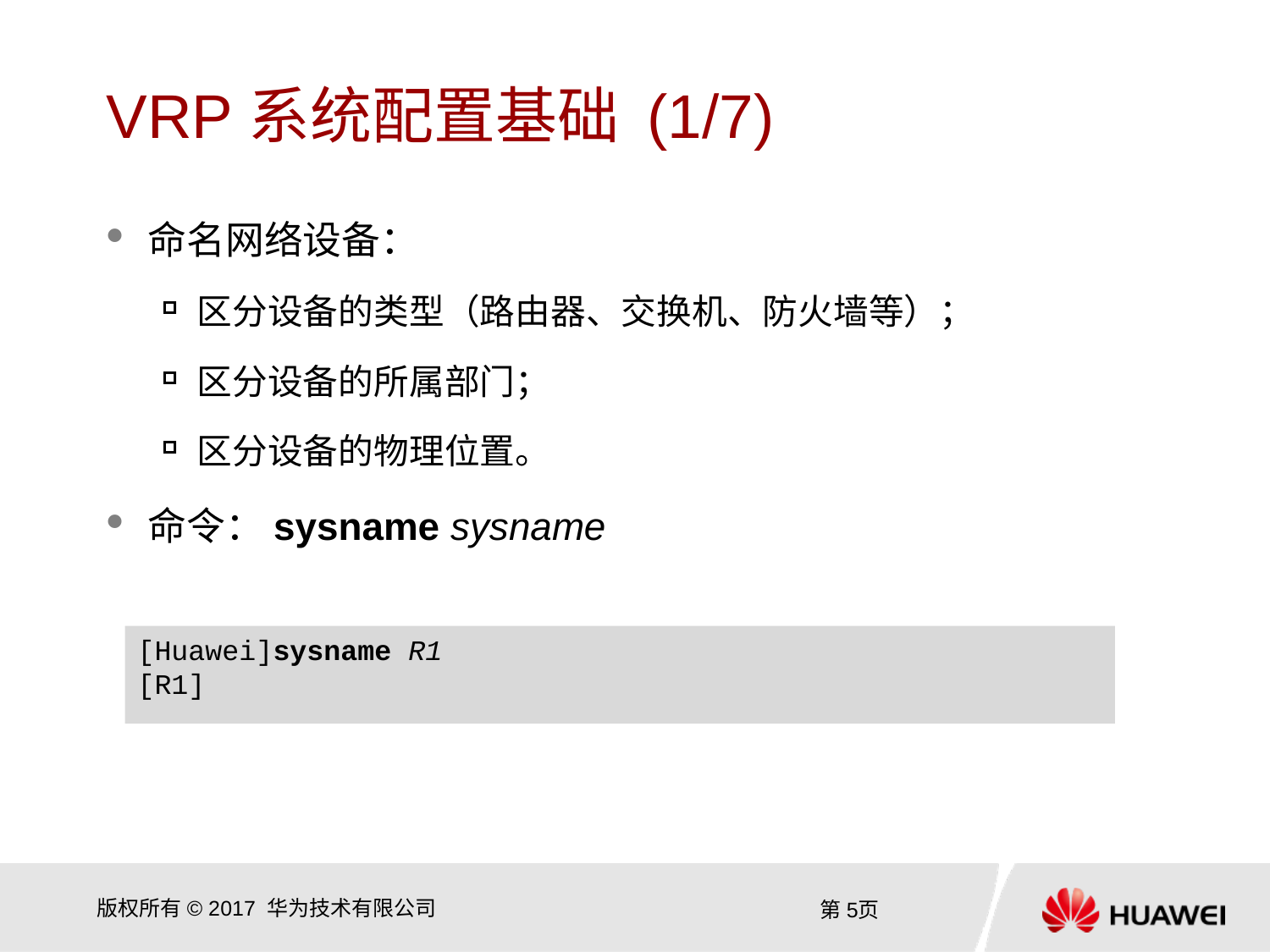

# VRP系统配置基础 (1/7)
命名网络设备：
区分设备的类型（路由器、交换机、防火墙等）；
区分设备的所属部门；
区分设备的物理位置。
命令：sysname sysname

[Huawei]sysname R1
[R1]